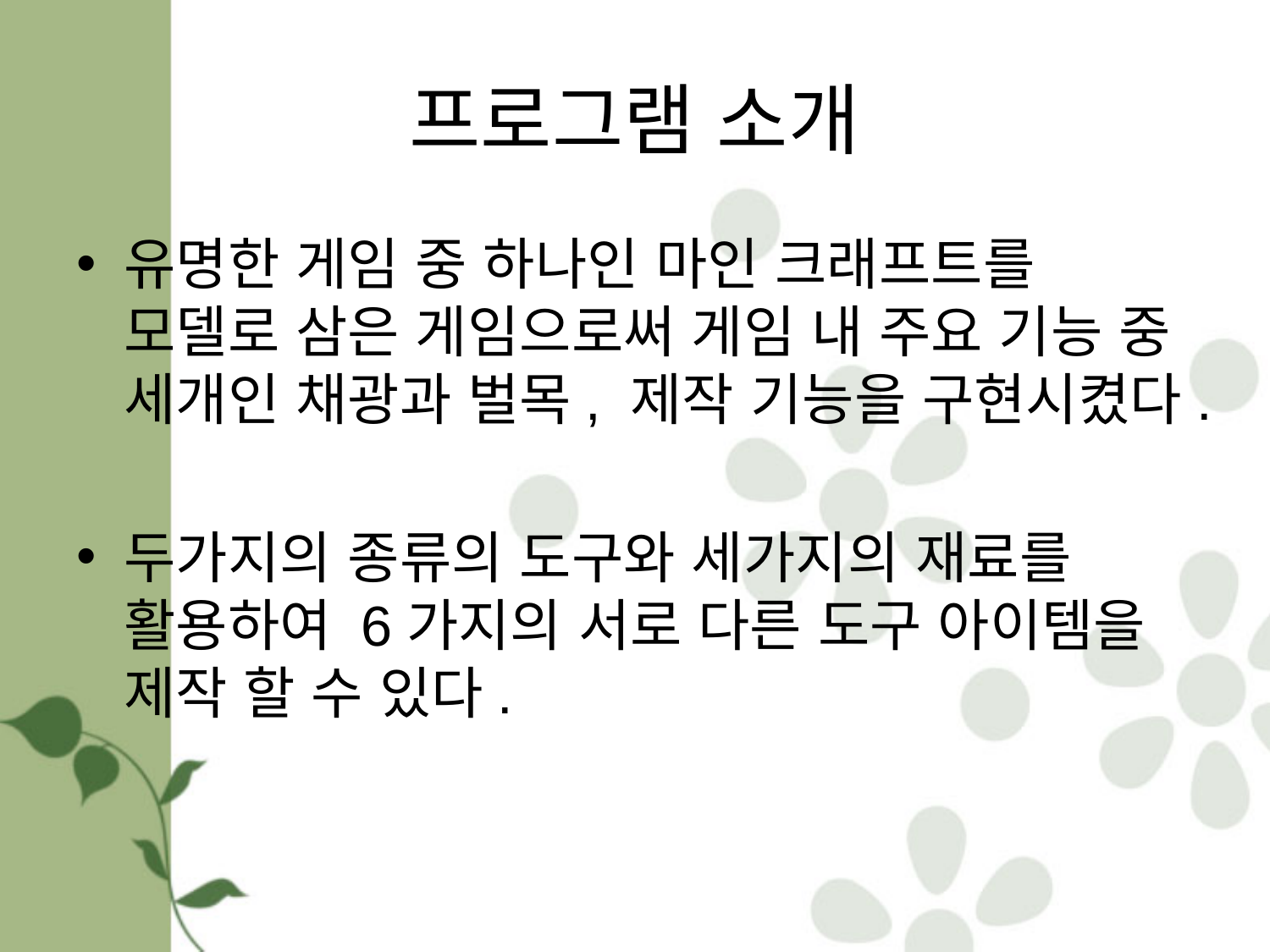

# 프로그램 소개
유명한 게임 중 하나인 마인 크래프트를 모델로 삼은 게임으로써 게임 내 주요 기능 중 세개인 채광과 벌목, 제작 기능을 구현시켰다.

두가지의 종류의 도구와 세가지의 재료를 활용하여 6가지의 서로 다른 도구 아이템을 제작 할 수 있다.